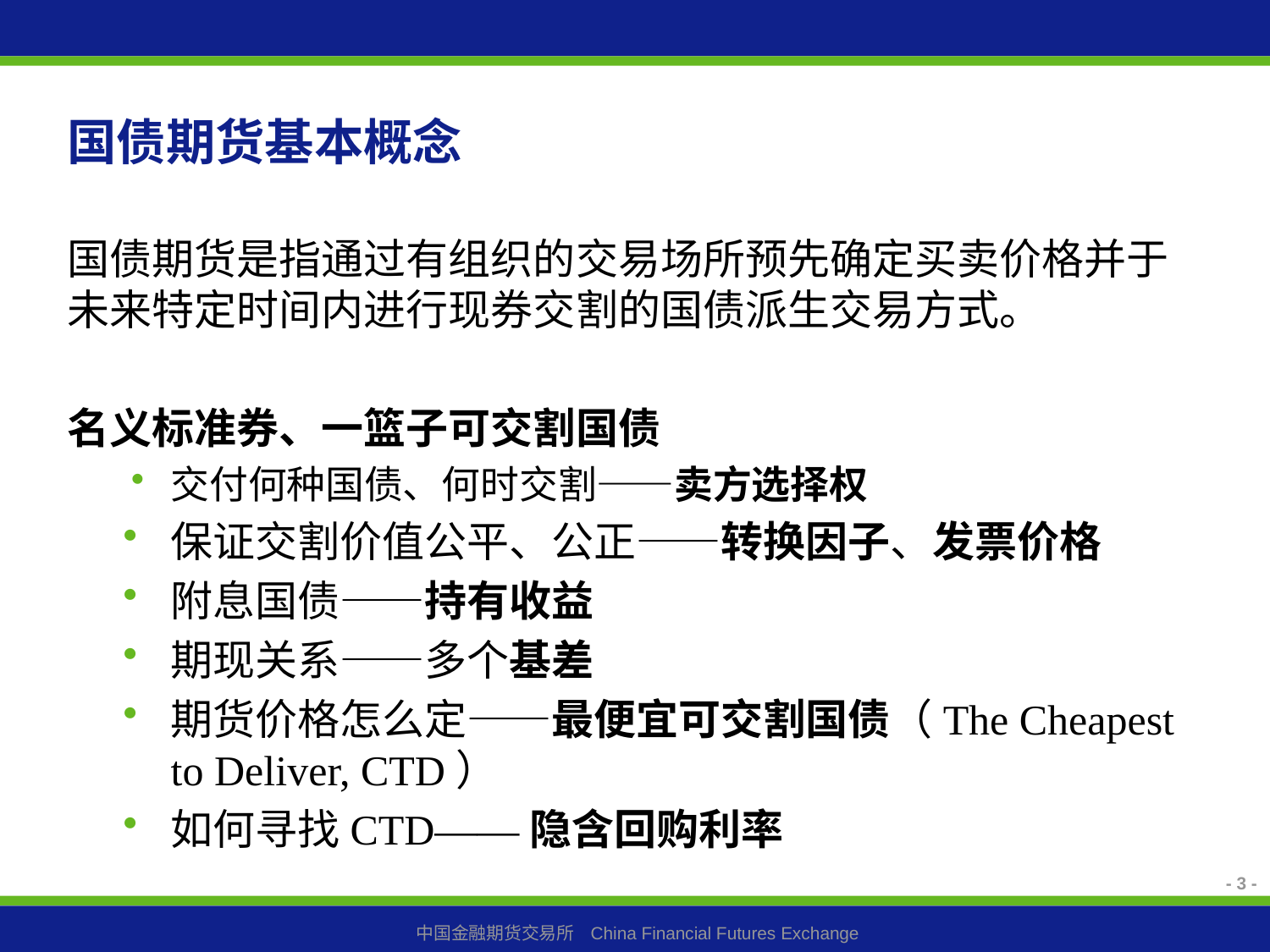

# 国债期货基本概念
国债期货是指通过有组织的交易场所预先确定买卖价格并于未来特定时间内进行现券交割的国债派生交易方式。

名义标准券、一篮子可交割国债
交付何种国债、何时交割——卖方选择权
保证交割价值公平、公正——转换因子、发票价格
附息国债——持有收益
期现关系——多个基差
期货价格怎么定——最便宜可交割国债（The Cheapest to Deliver, CTD）
如何寻找CTD——隐含回购利率

- 3 -